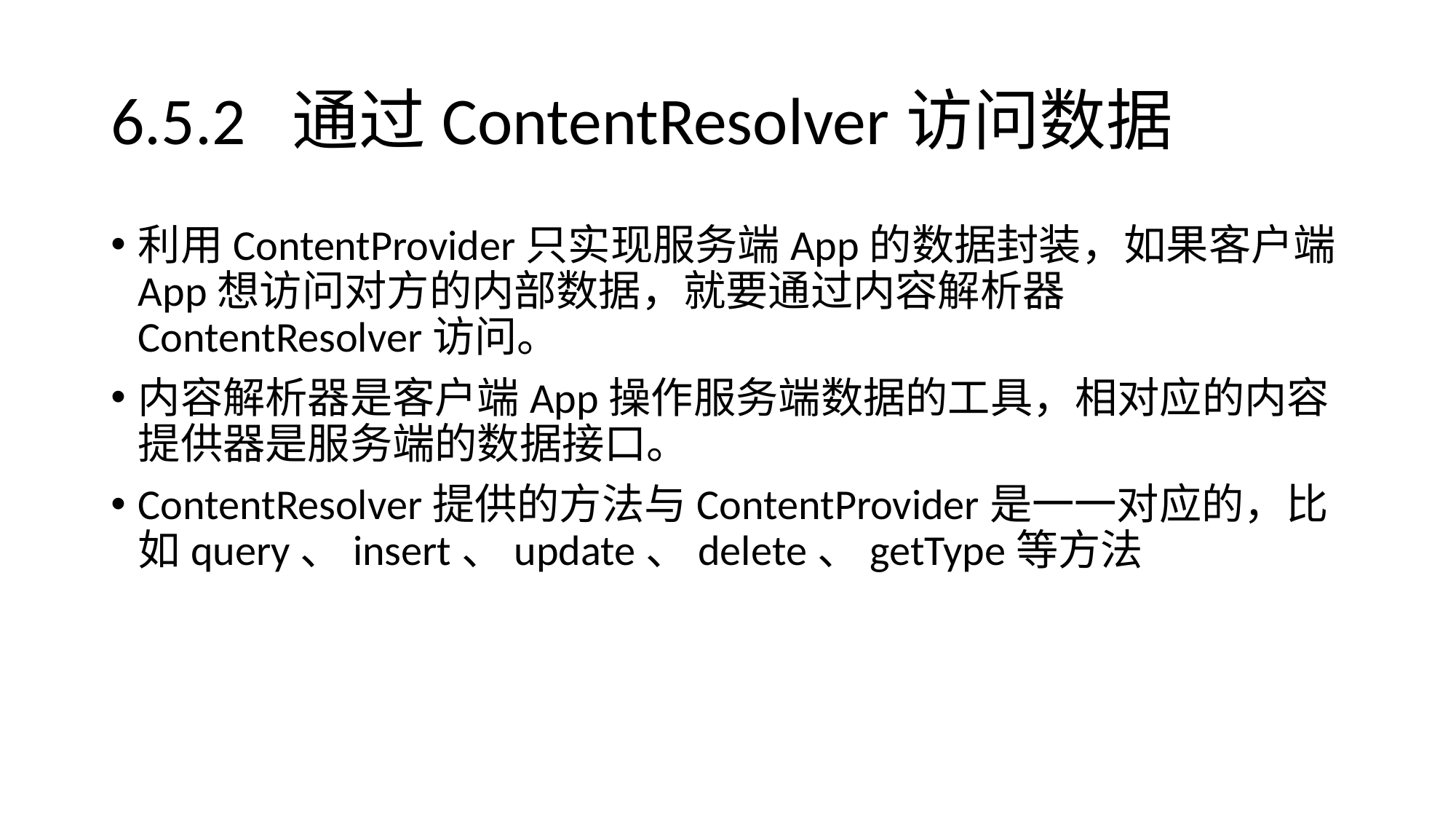

# 6.5.2  通过ContentResolver访问数据
利用ContentProvider只实现服务端App的数据封装，如果客户端App想访问对方的内部数据，就要通过内容解析器ContentResolver访问。
内容解析器是客户端App操作服务端数据的工具，相对应的内容提供器是服务端的数据接口。
ContentResolver提供的方法与ContentProvider是一一对应的，比如query、insert、update、delete、getType等方法